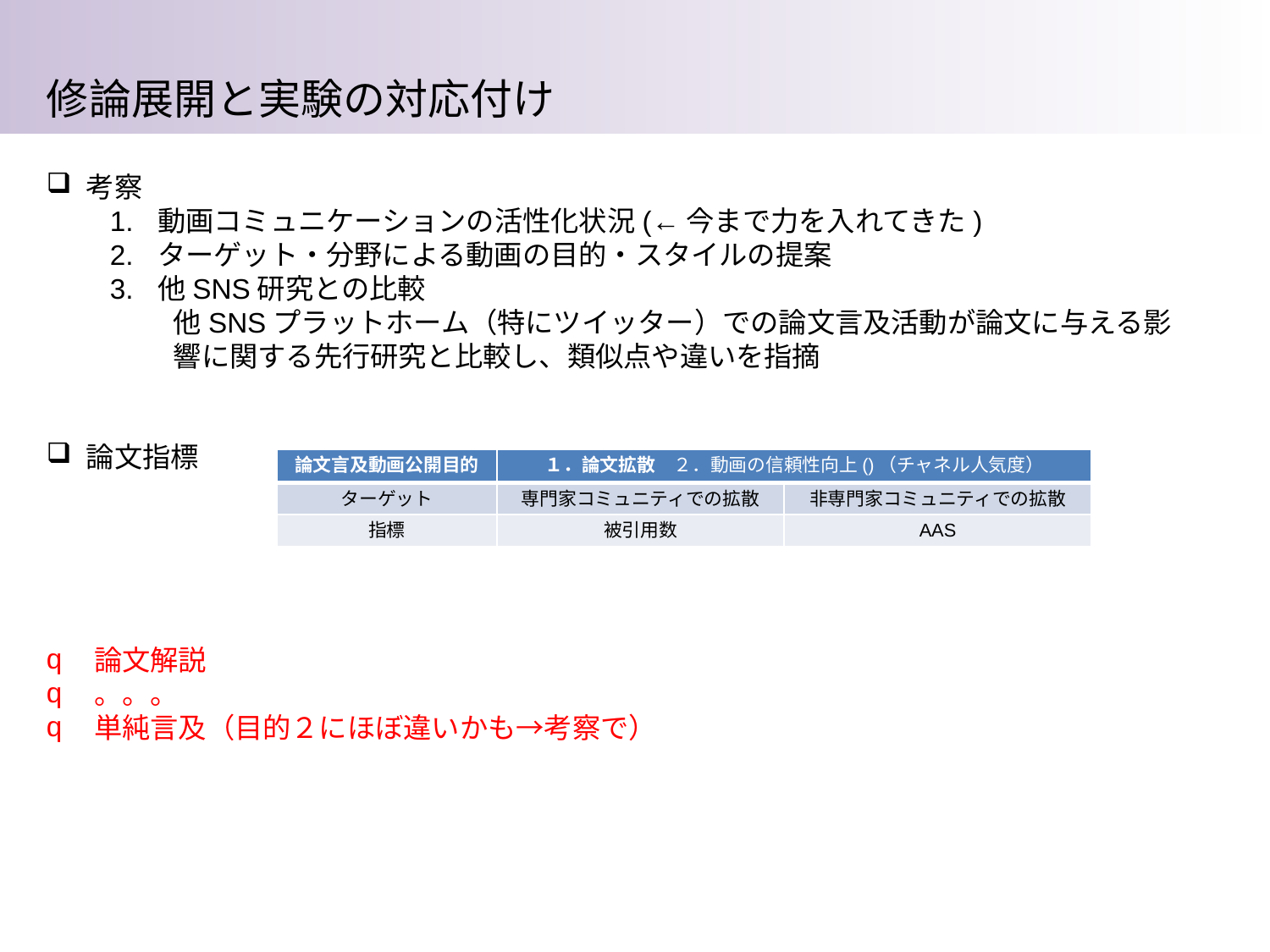

修論展開と実験の対応付け
考察
動画コミュニケーションの活性化状況(←今まで力を入れてきた)
ターゲット・分野による動画の目的・スタイルの提案
他SNS研究との比較
他SNSプラットホーム（特にツイッター）での論文言及活動が論文に与える影響に関する先行研究と比較し、類似点や違いを指摘

論文指標

論文解説
。。。
単純言及（目的２にほぼ違いかも→考察で）
| 論文言及動画公開目的 | １．論文拡散　２．動画の信頼性向上()（チャネル人気度） |  |
| --- | --- | --- |
| ターゲット | 専門家コミュニティでの拡散 | 非専門家コミュニティでの拡散 |
| 指標 | 被引用数 | AAS |